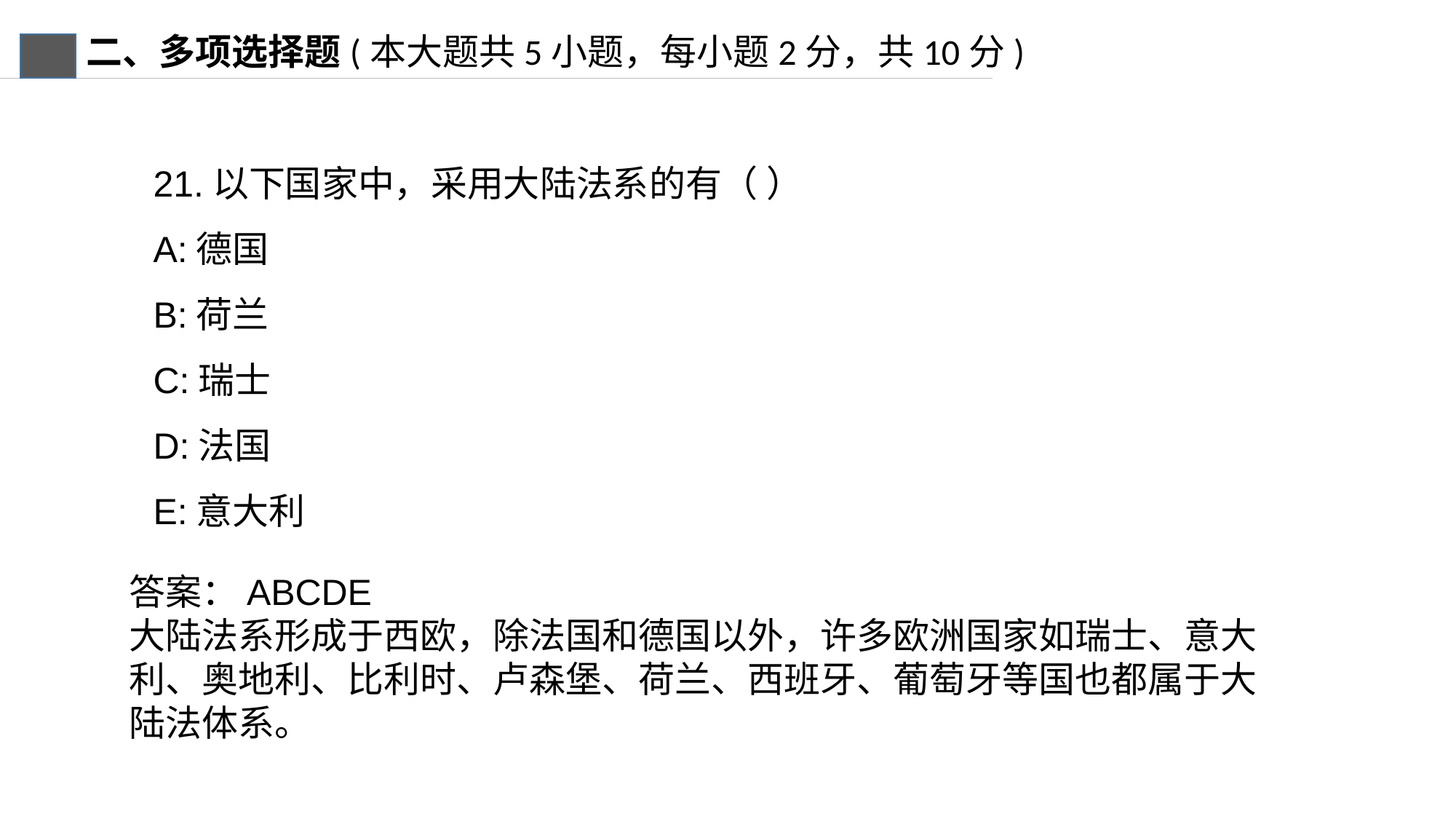

二、多项选择题(本大题共5小题，每小题2分，共10分)

21.以下国家中，采用大陆法系的有（ ）
A:德国
B:荷兰
C:瑞士
D:法国
E:意大利
答案：ABCDE
大陆法系形成于西欧，除法国和德国以外，许多欧洲国家如瑞士、意大利、奥地利、比利时、卢森堡、荷兰、西班牙、葡萄牙等国也都属于大陆法体系。